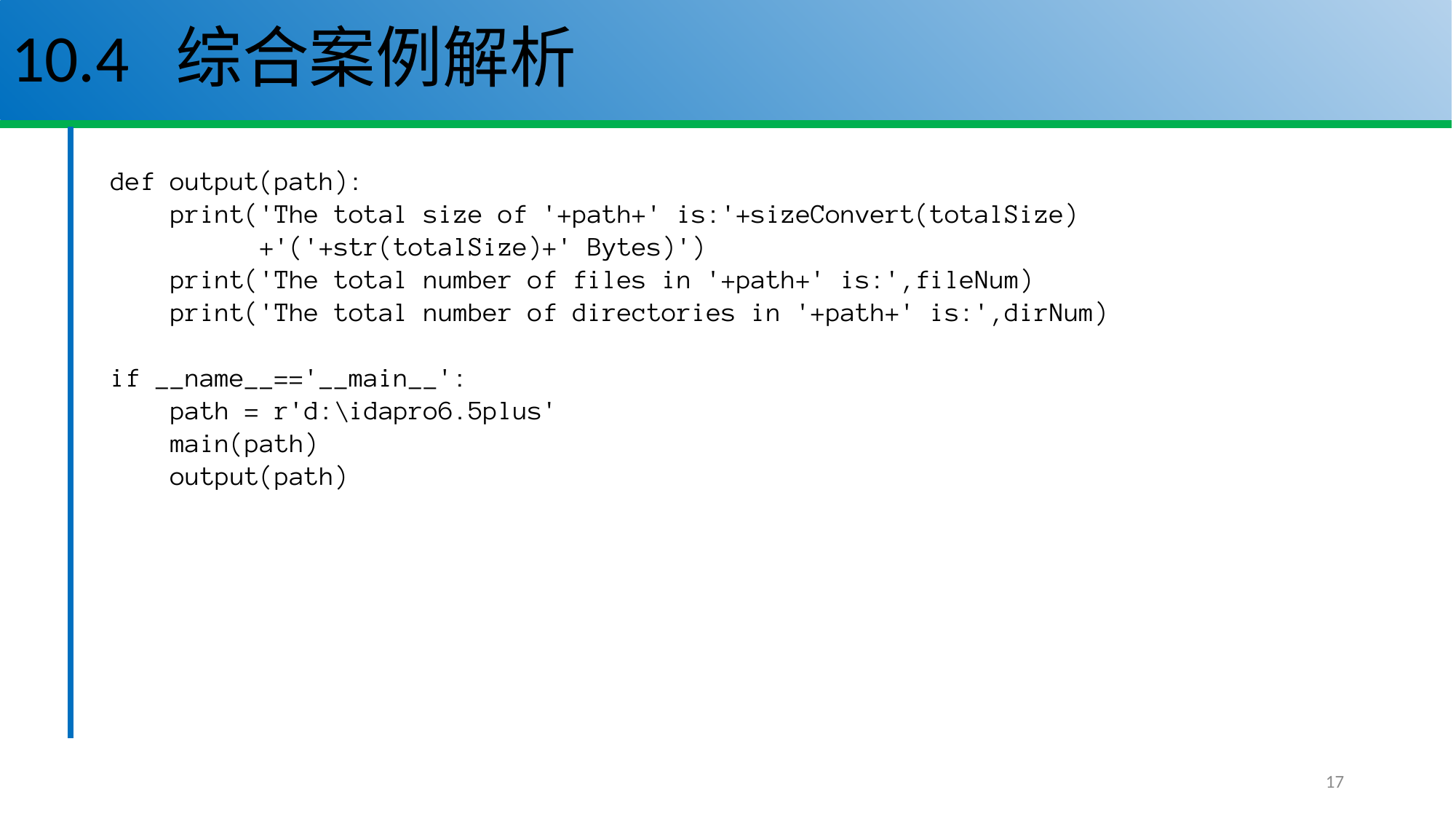

# 10.4  综合案例解析
def output(path):
    print('The total size of '+path+' is:'+sizeConvert(totalSize)
          +'('+str(totalSize)+' Bytes)')
    print('The total number of files in '+path+' is:',fileNum)
    print('The total number of directories in '+path+' is:',dirNum)

if __name__=='__main__':
    path = r'd:\idapro6.5plus'
    main(path)
    output(path)
17